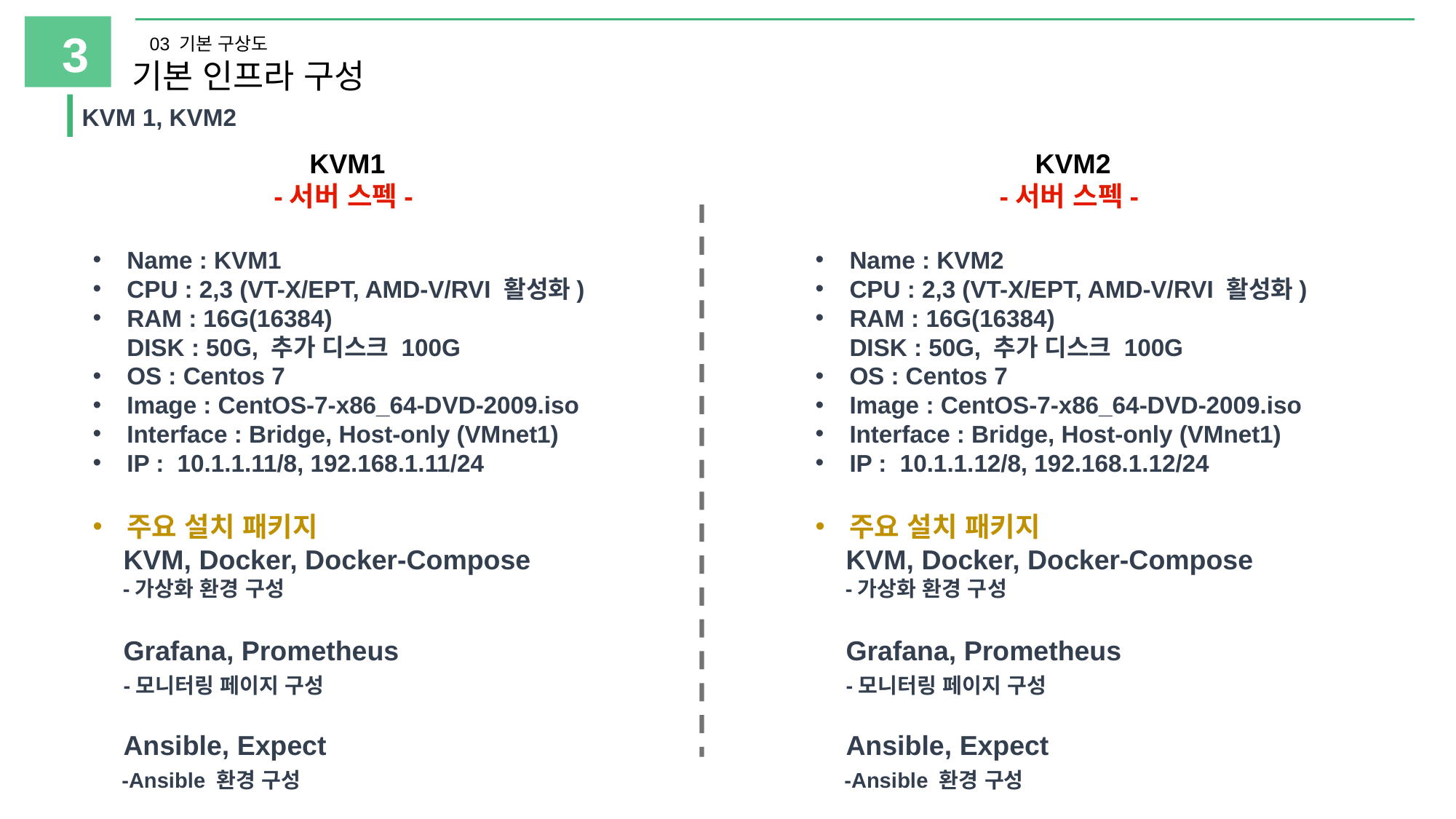

3
03 기본 구상도
기본 인프라 구성

KVM 1, KVM2
KVM1
-서버 스펙-

Name : KVM1
CPU : 2,3 (VT-X/EPT, AMD-V/RVI 활성화)
RAM : 16G(16384)
DISK : 50G, 추가 디스크 100G
OS : Centos 7
Image : CentOS-7-x86_64-DVD-2009.iso
Interface : Bridge, Host-only (VMnet1)
IP :  10.1.1.11/8, 192.168.1.11/24

주요 설치 패키지
    KVM, Docker, Docker-Compose
     -가상화 환경 구성

    Grafana, Prometheus
    -모니터링 페이지 구성

    Ansible, Expect
    -Ansible 환경 구성
KVM2
-서버 스펙-

Name : KVM2
CPU : 2,3 (VT-X/EPT, AMD-V/RVI 활성화)
RAM : 16G(16384)
DISK : 50G, 추가 디스크 100G
OS : Centos 7
Image : CentOS-7-x86_64-DVD-2009.iso
Interface : Bridge, Host-only (VMnet1)
IP :  10.1.1.12/8, 192.168.1.12/24

주요 설치 패키지
    KVM, Docker, Docker-Compose
     -가상화 환경 구성

    Grafana, Prometheus
    -모니터링 페이지 구성

    Ansible, Expect
    -Ansible 환경 구성